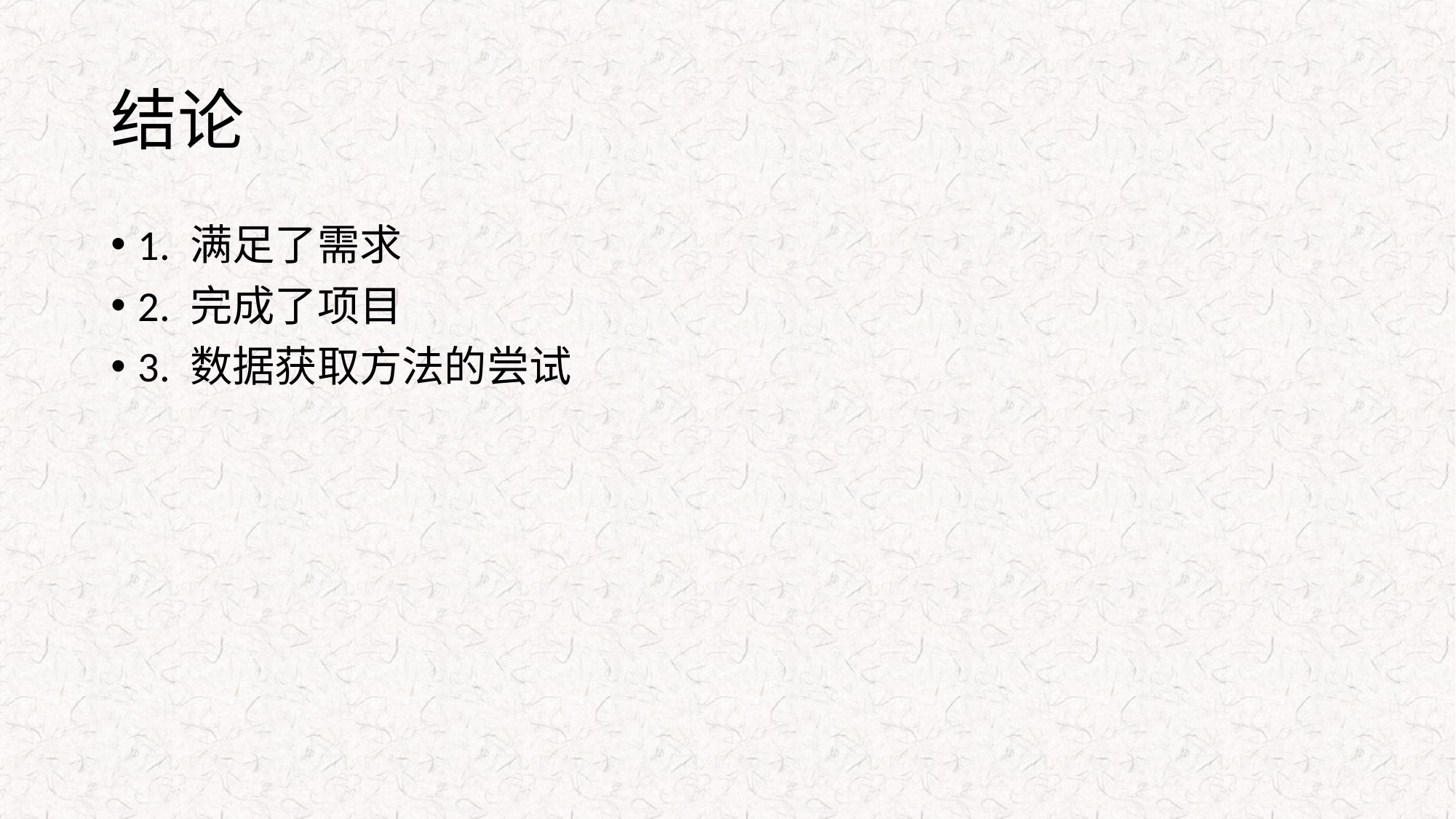

# 结论
1. 满足了需求
2. 完成了项目
3. 数据获取方法的尝试